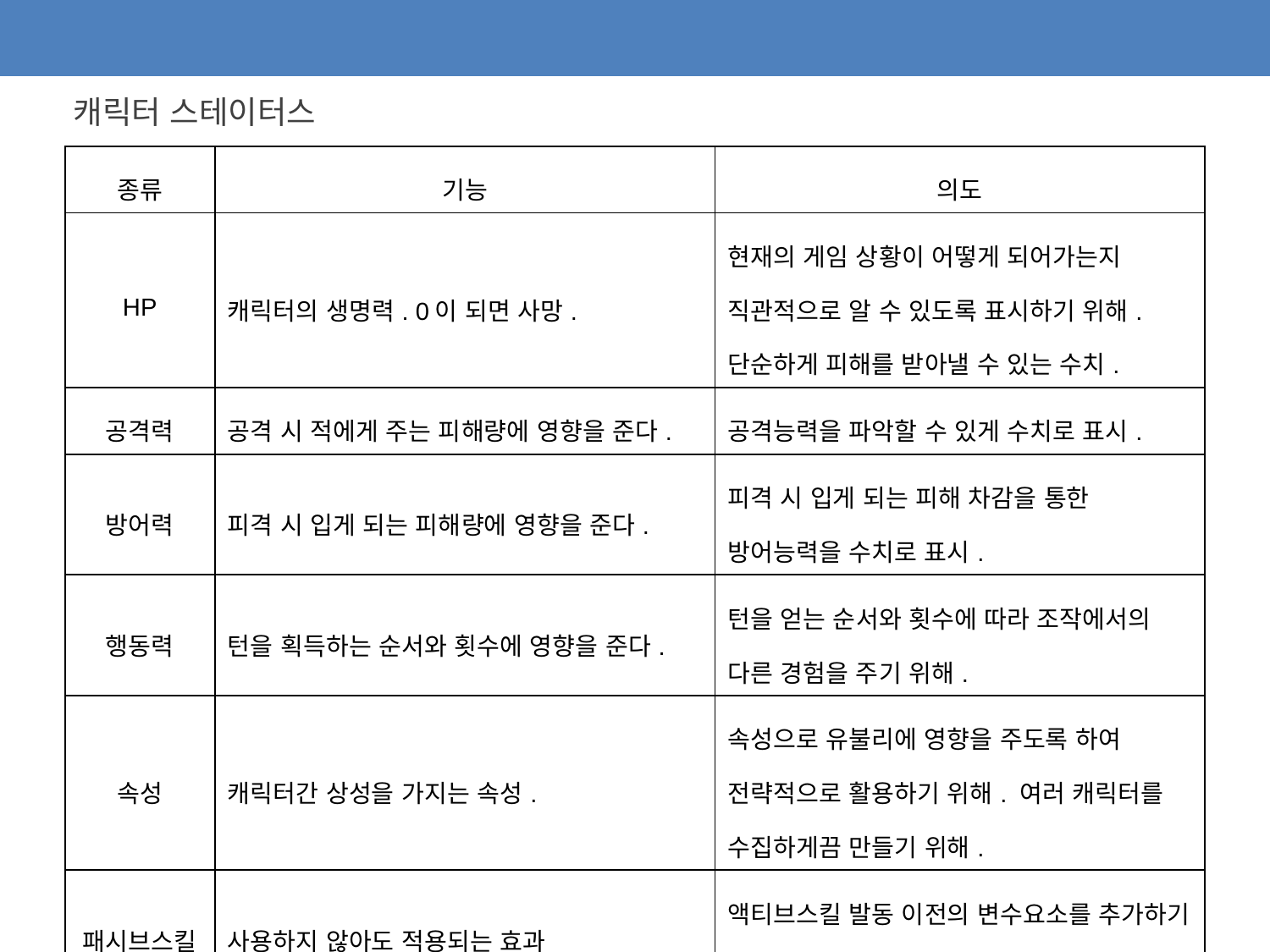

캐릭터 스테이터스
| 종류 | 기능 | 의도 |
| --- | --- | --- |
| HP | 캐릭터의 생명력. 0이 되면 사망. | 현재의 게임 상황이 어떻게 되어가는지 직관적으로 알 수 있도록 표시하기 위해. 단순하게 피해를 받아낼 수 있는 수치. |
| 공격력 | 공격 시 적에게 주는 피해량에 영향을 준다. | 공격능력을 파악할 수 있게 수치로 표시. |
| 방어력 | 피격 시 입게 되는 피해량에 영향을 준다. | 피격 시 입게 되는 피해 차감을 통한 방어능력을 수치로 표시. |
| 행동력 | 턴을 획득하는 순서와 횟수에 영향을 준다. | 턴을 얻는 순서와 횟수에 따라 조작에서의 다른 경험을 주기 위해. |
| 속성 | 캐릭터간 상성을 가지는 속성. | 속성으로 유불리에 영향을 주도록 하여 전략적으로 활용하기 위해. 여러 캐릭터를 수집하게끔 만들기 위해. |
| 패시브스킬 | 사용하지 않아도 적용되는 효과 | 액티브스킬 발동 이전의 변수요소를 추가하기 위해 |
| 기본공격 | 턴 획득 후 단순 터치 시 하는 행동. | 한번에 큰 영향을 주지는 않지만 자주 사용하여 그 영향이 쉽게 누적 되어 전략적으로 활용 할 수 있도록 하기 위해. |
| 액티브스킬 | 스킬게이지가 가득 찬 후 획득한 턴에 터치 시 사용하게 되는 스킬. | 자주 사용하기 힘들지만 한번의 사용으로 큰 영향을 주는 행동으로 극적인 변화를 느끼게 하기 위해. |
스킬게이지
기본공격 시 채워지며 가득 차면 다음 턴에 액티브 스킬을 사용.
언제 스킬을 쓸 수 있을 지 직관적으로 알 수 있도록 표시하기 위해.